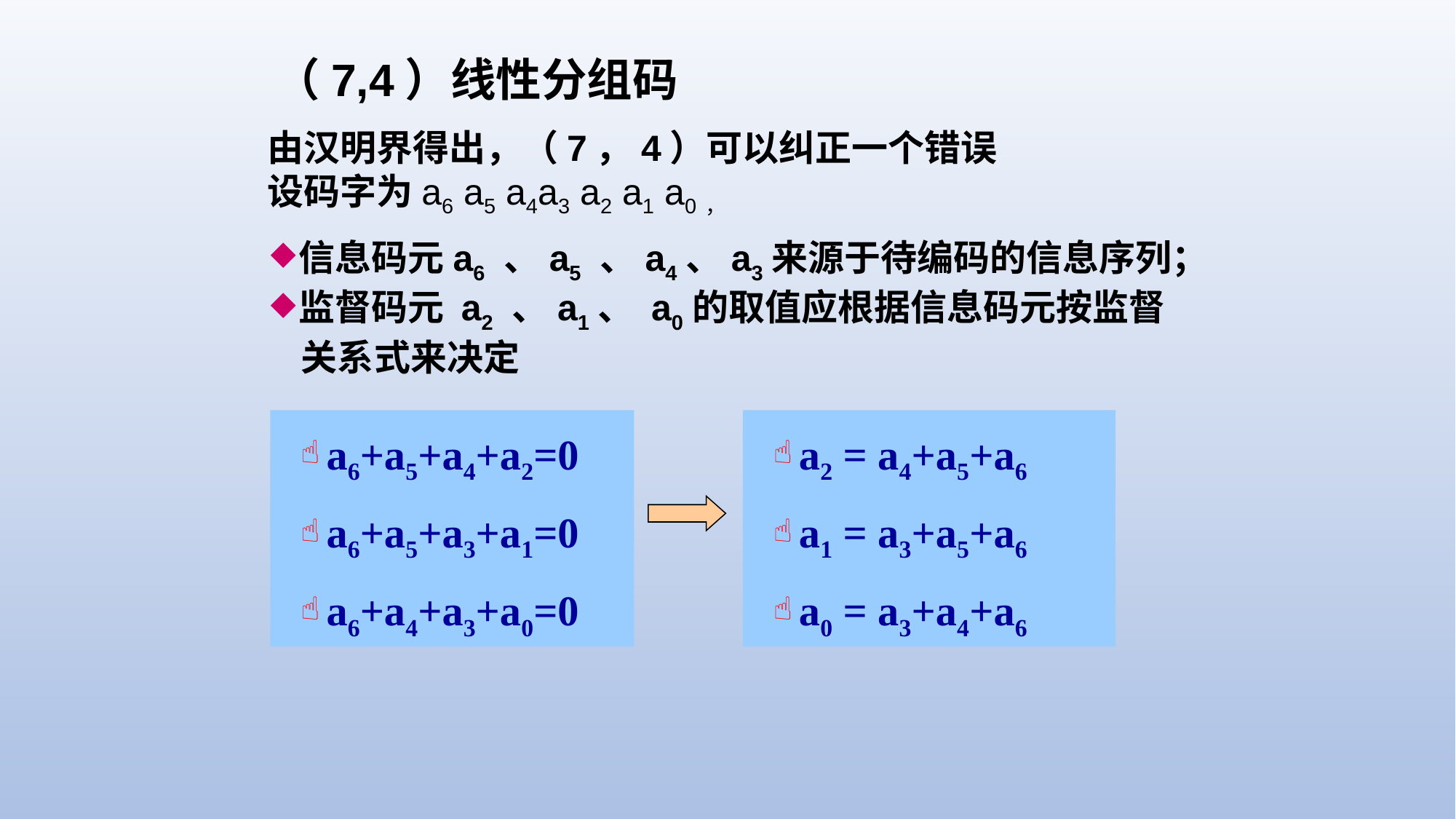

# （7,4）线性分组码
由汉明界得出，（7，4）可以纠正一个错误
设码字为a6 a5 a4a3 a2 a1 a0，
信息码元a6 、a5 、a4、a3来源于待编码的信息序列；
监督码元 a2 、a1、 a0的取值应根据信息码元按监督
   关系式来决定
a6+a5+a4+a2=0
a6+a5+a3+a1=0
a6+a4+a3+a0=0
a2 = a4+a5+a6
a1 = a3+a5+a6
a0 = a3+a4+a6